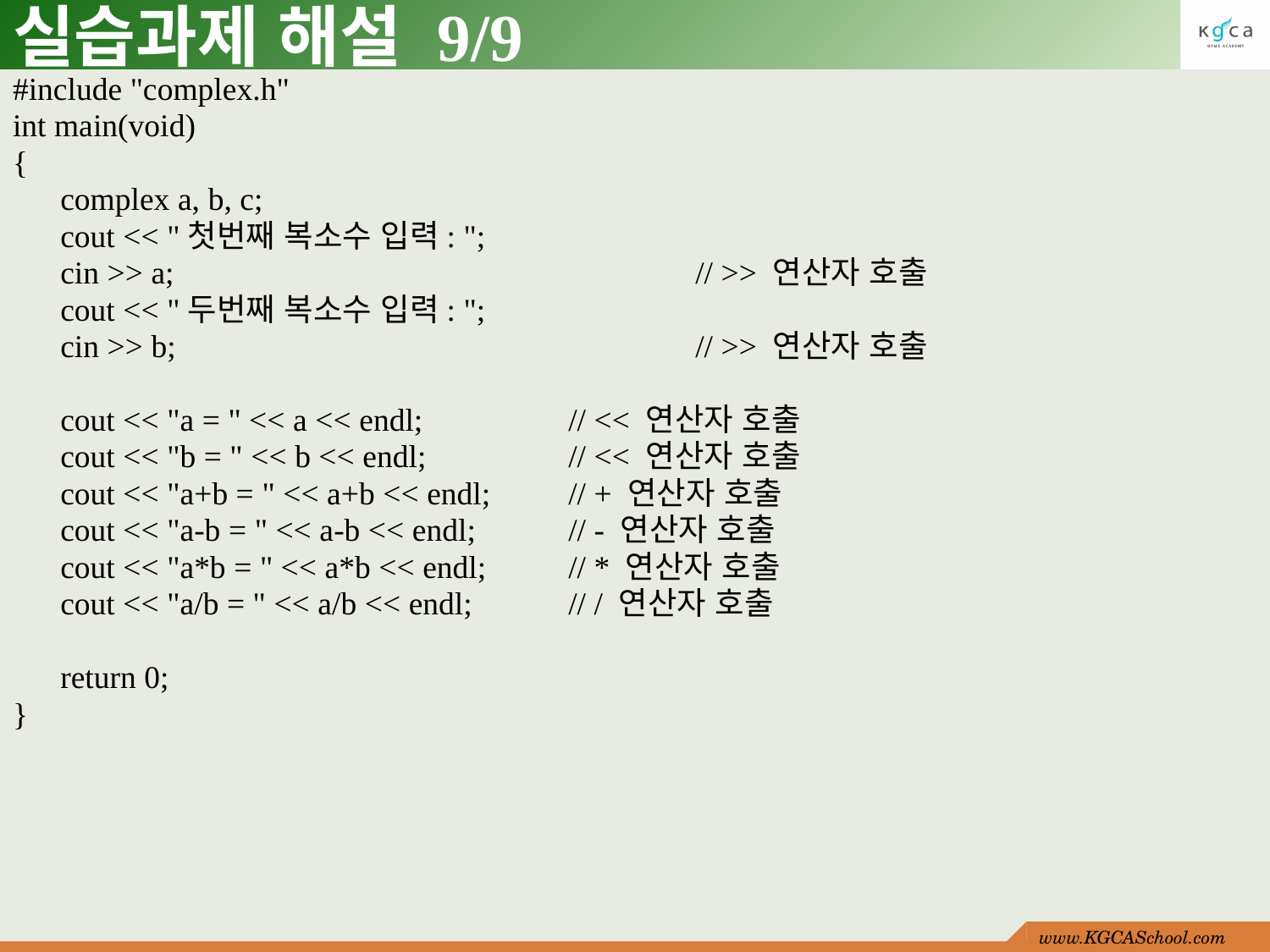

# 실습과제 해설 9/9
#include "complex.h"
int main(void)
{
	complex a, b, c;
	cout << "첫번째 복소수 입력: ";
	cin >> a;					// >> 연산자 호출
	cout << "두번째 복소수 입력: ";
	cin >> b;					// >> 연산자 호출

	cout << "a = " << a << endl;		// << 연산자 호출
	cout << "b = " << b << endl;		// << 연산자 호출
	cout << "a+b = " << a+b << endl;	// + 연산자 호출
	cout << "a-b = " << a-b << endl;	// - 연산자 호출
	cout << "a*b = " << a*b << endl;	// * 연산자 호출
	cout << "a/b = " << a/b << endl;	// / 연산자 호출

	return 0;
}